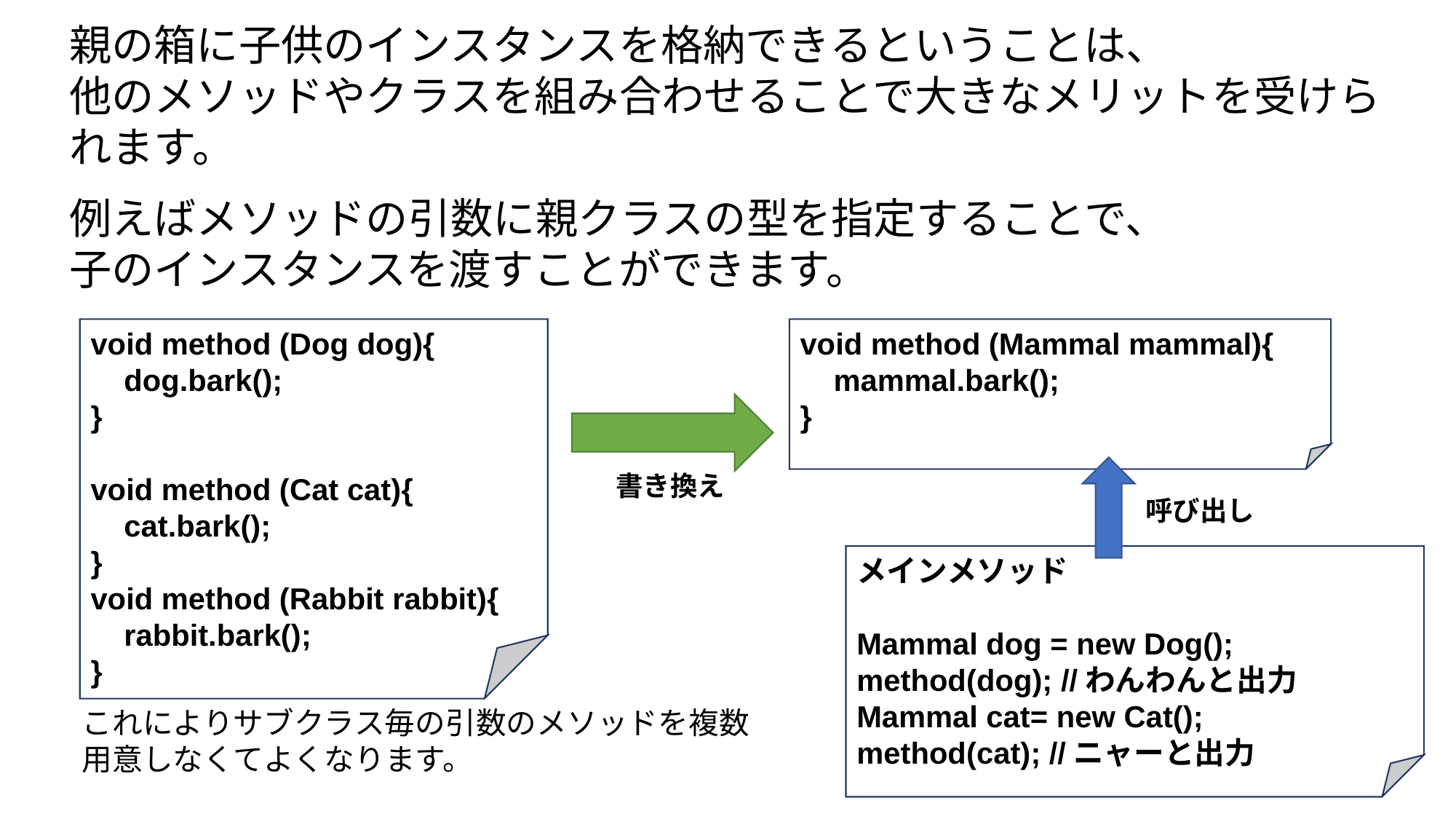

親の箱に子供のインスタンスを格納できるということは、
他のメソッドやクラスを組み合わせることで大きなメリットを受けられます。
例えばメソッドの引数に親クラスの型を指定することで、
子のインスタンスを渡すことができます。
void method (Dog dog){
    dog.bark();
}

void method (Cat cat){
    cat.bark();
}
void method (Rabbit rabbit){
    rabbit.bark();
}

void method (Mammal mammal){
    mammal.bark();
}

書き換え

呼び出し
メインメソッド

Mammal dog = new Dog();
method(dog); //わんわんと出力
Mammal cat= new Cat();
method(cat); //ニャーと出力

これによりサブクラス毎の引数のメソッドを複数用意しなくてよくなります。